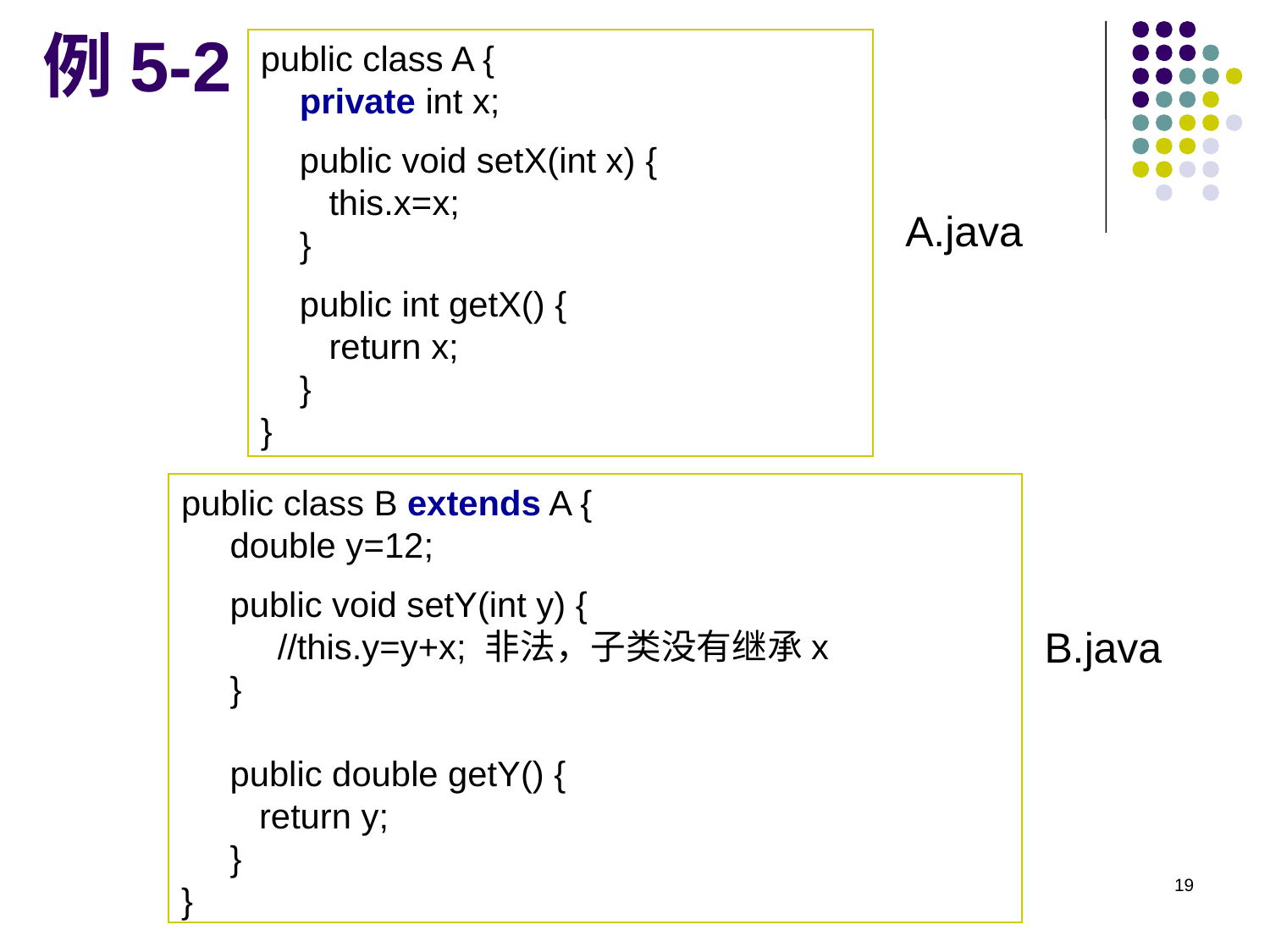

# 例5-2
public class A {
    private int x;

    public void setX(int x) {
       this.x=x;
    }

    public int getX() {
       return x;
    }
}
A.java
public class B extends A {
     double y=12;

     public void setY(int y) {
	     //this.y=y+x; 非法，子类没有继承x
     }

     public double getY() {
        return y;
     }
}
B.java
19